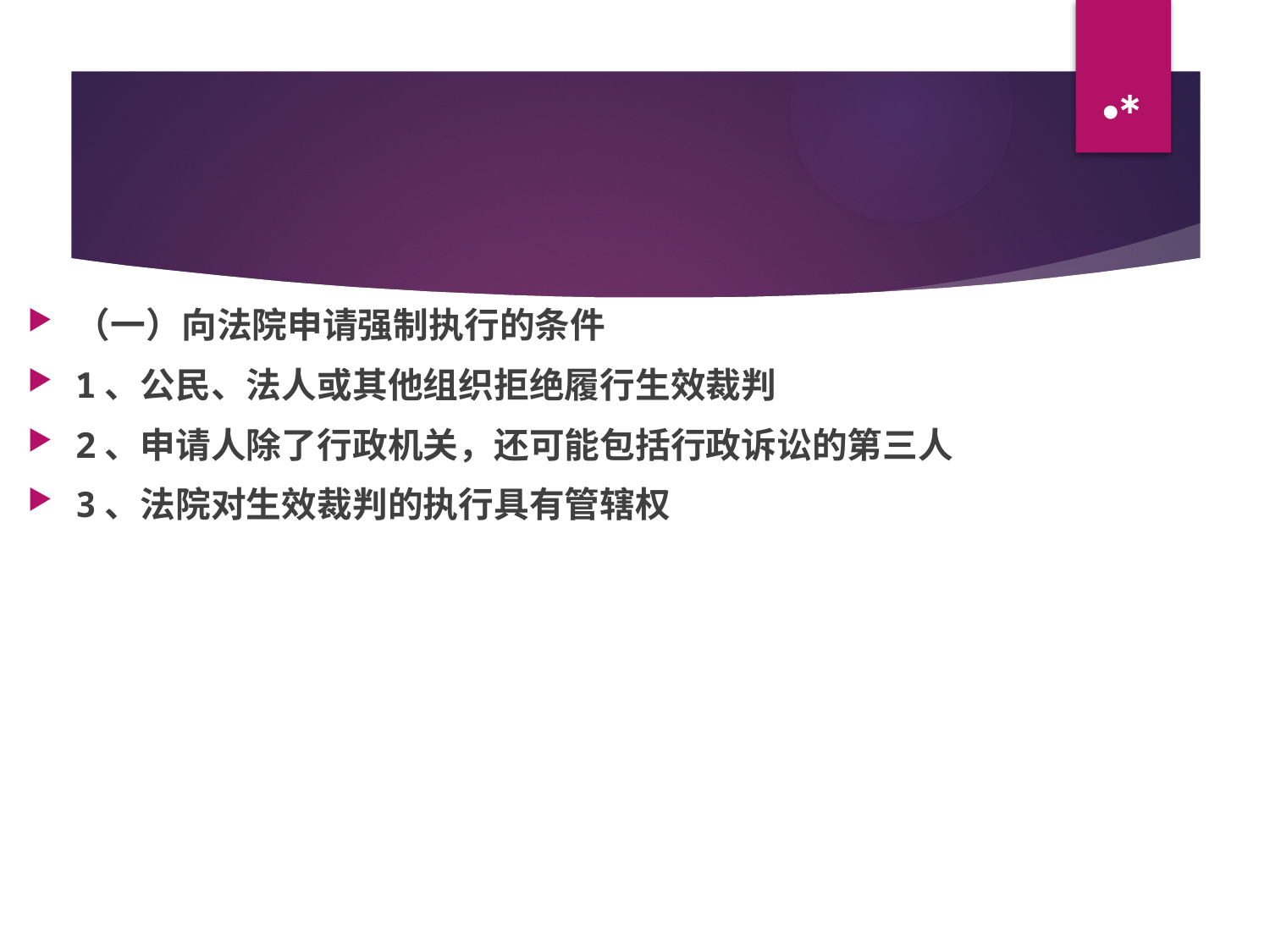

*
#
（一）向法院申请强制执行的条件
1、公民、法人或其他组织拒绝履行生效裁判
2、申请人除了行政机关，还可能包括行政诉讼的第三人
3、法院对生效裁判的执行具有管辖权